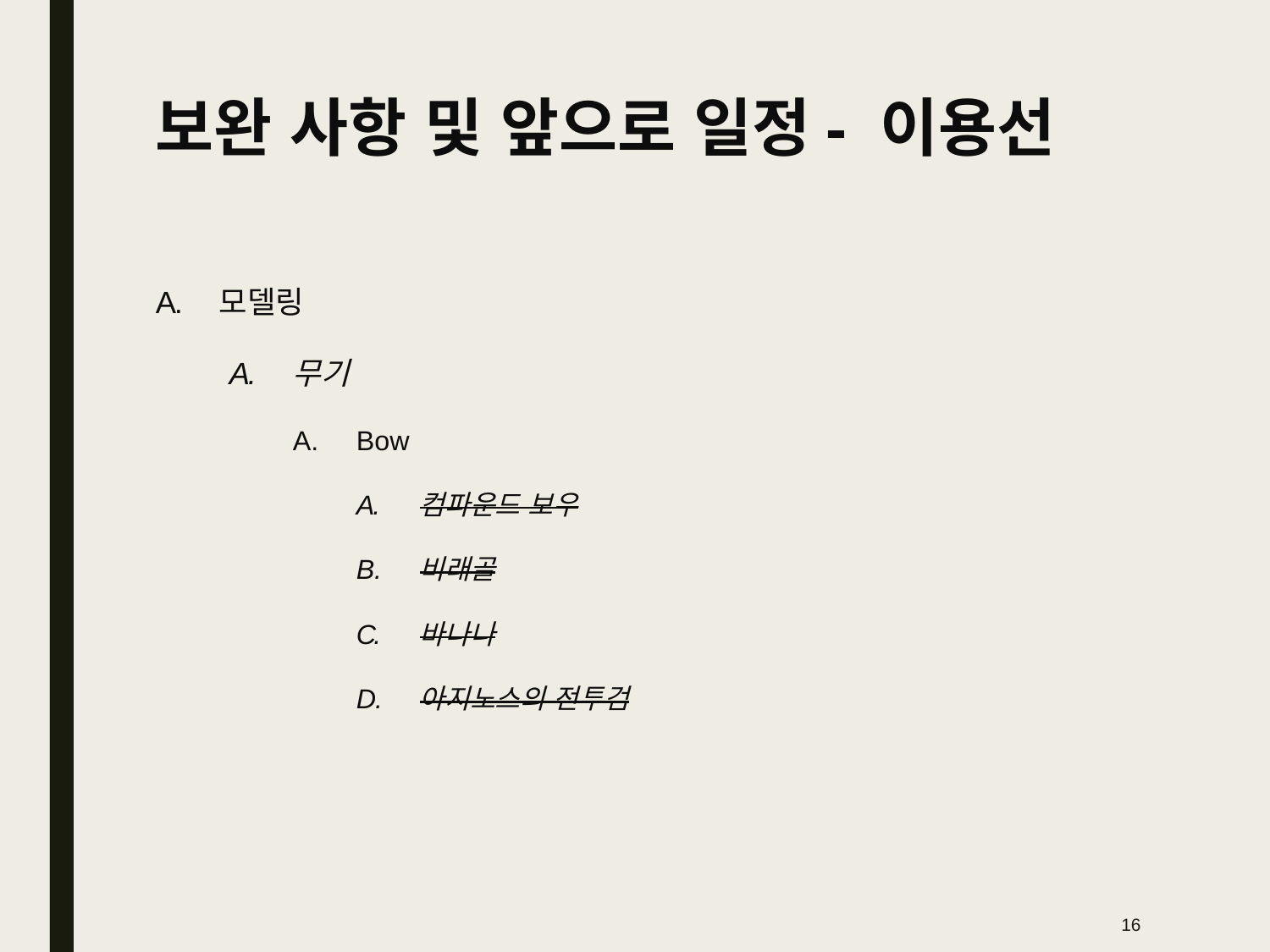

# 보완 사항 및 앞으로 일정- 이용선
모델링
무기
Bow
컴파운드 보우
비래골
바나나
아지노스의 전투검
16